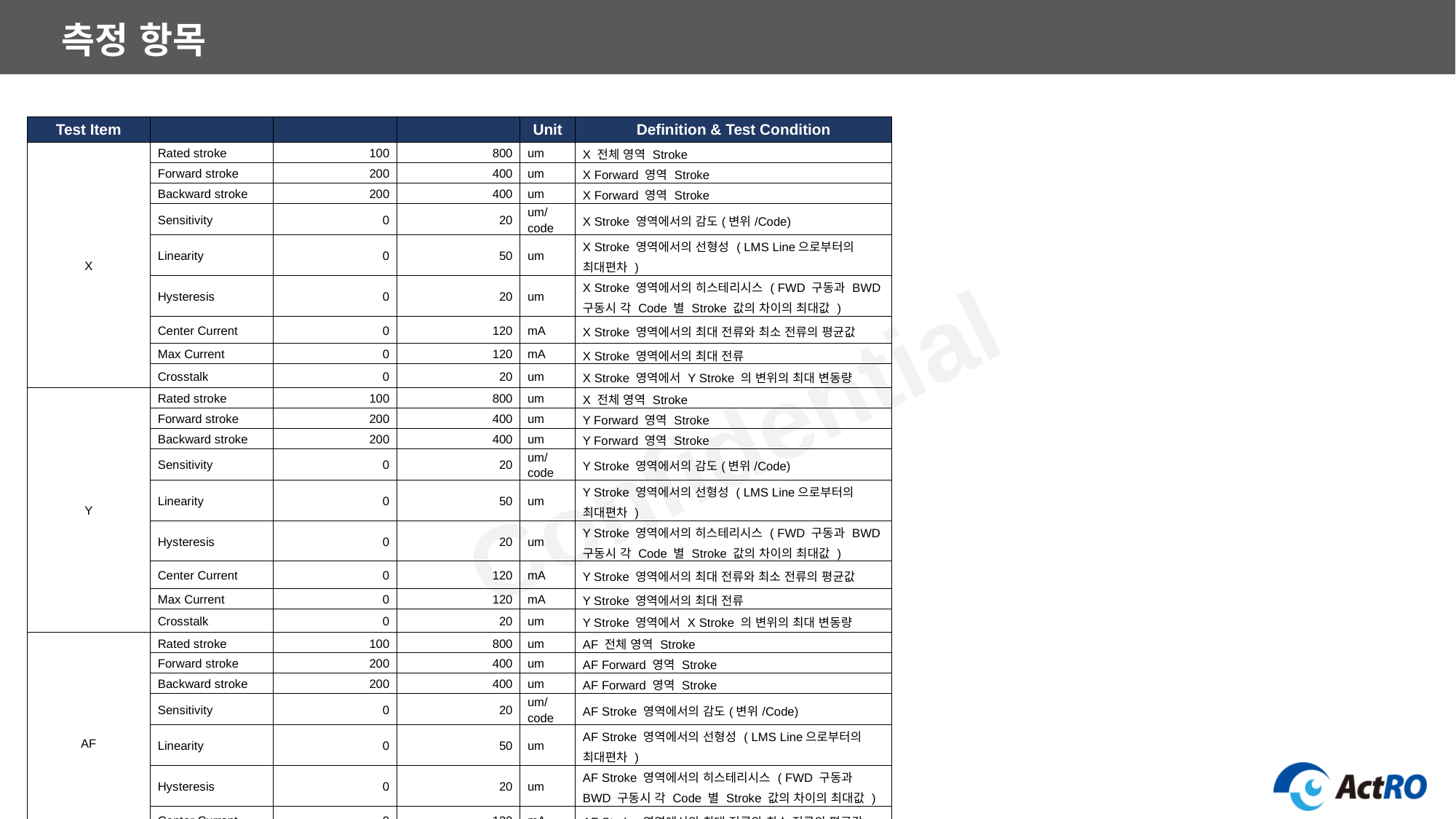

측정 항목
| Test Item |  |  |  | Unit | Definition & Test Condition |
| --- | --- | --- | --- | --- | --- |
| X | Rated stroke | 100 | 800 | um | X 전체 영역 Stroke |
|  | Forward stroke | 200 | 400 | um | X Forward 영역 Stroke |
|  | Backward stroke | 200 | 400 | um | X Forward 영역 Stroke |
|  | Sensitivity | 0 | 20 | um/code | X Stroke 영역에서의 감도(변위/Code) |
|  | Linearity | 0 | 50 | um | X Stroke 영역에서의 선형성 ( LMS Line으로부터의 최대편차 ) |
|  | Hysteresis | 0 | 20 | um | X Stroke 영역에서의 히스테리시스 ( FWD 구동과 BWD 구동시 각 Code 별 Stroke 값의 차이의 최대값 ) |
|  | Center Current | 0 | 120 | mA | X Stroke 영역에서의 최대 전류와 최소 전류의 평균값 |
|  | Max Current | 0 | 120 | mA | X Stroke 영역에서의 최대 전류 |
|  | Crosstalk | 0 | 20 | um | X Stroke 영역에서 Y Stroke 의 변위의 최대 변동량 |
| Y | Rated stroke | 100 | 800 | um | X 전체 영역 Stroke |
|  | Forward stroke | 200 | 400 | um | Y Forward 영역 Stroke |
|  | Backward stroke | 200 | 400 | um | Y Forward 영역 Stroke |
|  | Sensitivity | 0 | 20 | um/code | Y Stroke 영역에서의 감도(변위/Code) |
|  | Linearity | 0 | 50 | um | Y Stroke 영역에서의 선형성 ( LMS Line으로부터의 최대편차 ) |
|  | Hysteresis | 0 | 20 | um | Y Stroke 영역에서의 히스테리시스 ( FWD 구동과 BWD 구동시 각 Code 별 Stroke 값의 차이의 최대값 ) |
|  | Center Current | 0 | 120 | mA | Y Stroke 영역에서의 최대 전류와 최소 전류의 평균값 |
|  | Max Current | 0 | 120 | mA | Y Stroke 영역에서의 최대 전류 |
|  | Crosstalk | 0 | 20 | um | Y Stroke 영역에서 X Stroke 의 변위의 최대 변동량 |
| AF | Rated stroke | 100 | 800 | um | AF 전체 영역 Stroke |
|  | Forward stroke | 200 | 400 | um | AF Forward 영역 Stroke |
|  | Backward stroke | 200 | 400 | um | AF Forward 영역 Stroke |
|  | Sensitivity | 0 | 20 | um/code | AF Stroke 영역에서의 감도(변위/Code) |
|  | Linearity | 0 | 50 | um | AF Stroke 영역에서의 선형성 ( LMS Line으로부터의 최대편차 ) |
|  | Hysteresis | 0 | 20 | um | AF Stroke 영역에서의 히스테리시스 ( FWD 구동과 BWD 구동시 각 Code 별 Stroke 값의 차이의 최대값 ) |
|  | Center Current | 0 | 120 | mA | AF Stroke 영역에서의 최대 전류와 최소 전류의 평균값 |
|  | Max Current | 0 | 120 | mA | AF Stroke 영역에서의 최대 전류 |